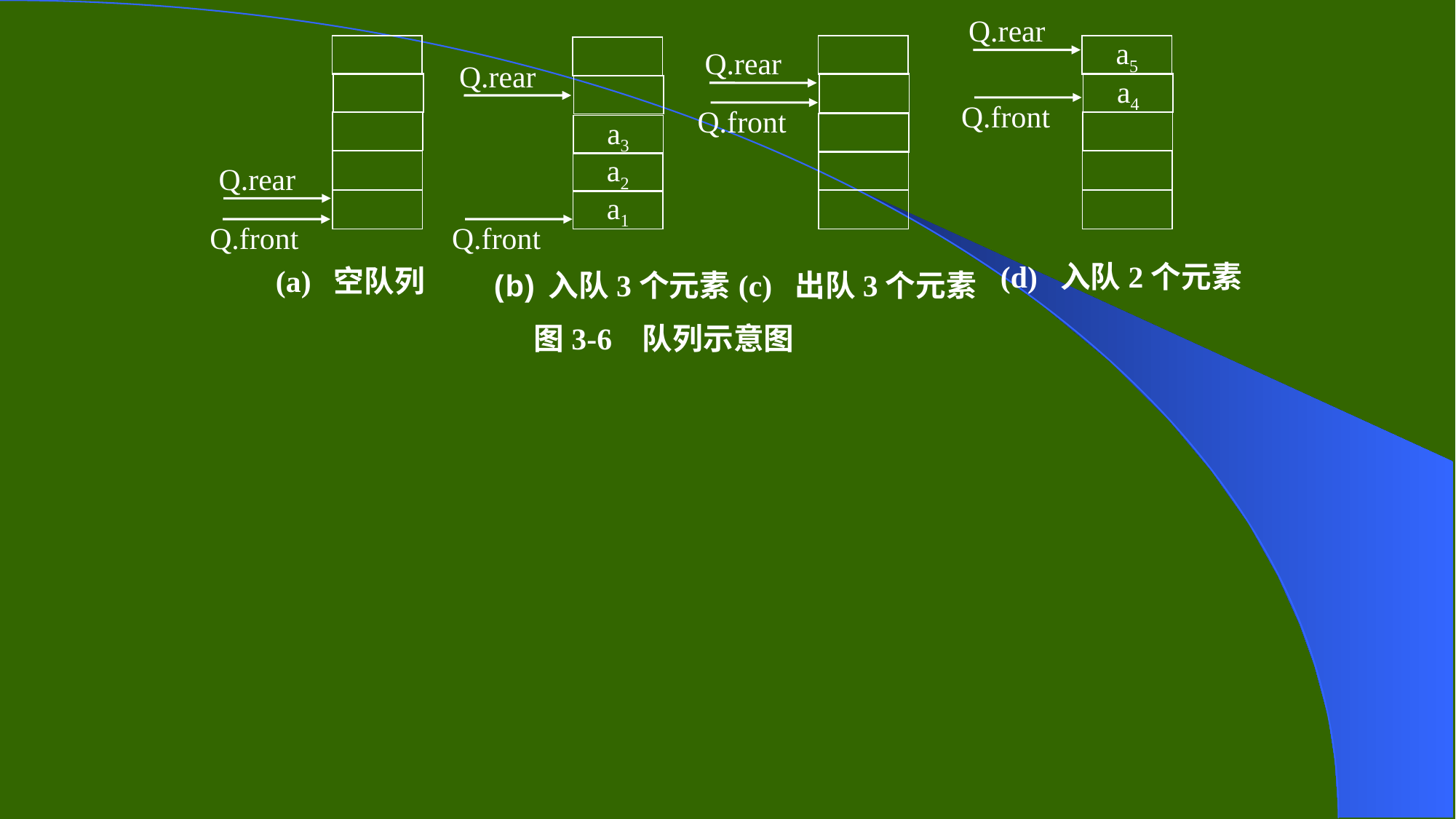

Q.rear

a5
a4

Q.front

(d)  入队2个元素

Q.rear

Q.front

(a)  空队列

Q.rear

Q.front

(c)  出队3个元素

a3
a2
a1
Q.rear

Q.front

入队3个元素
图3-6   队列示意图